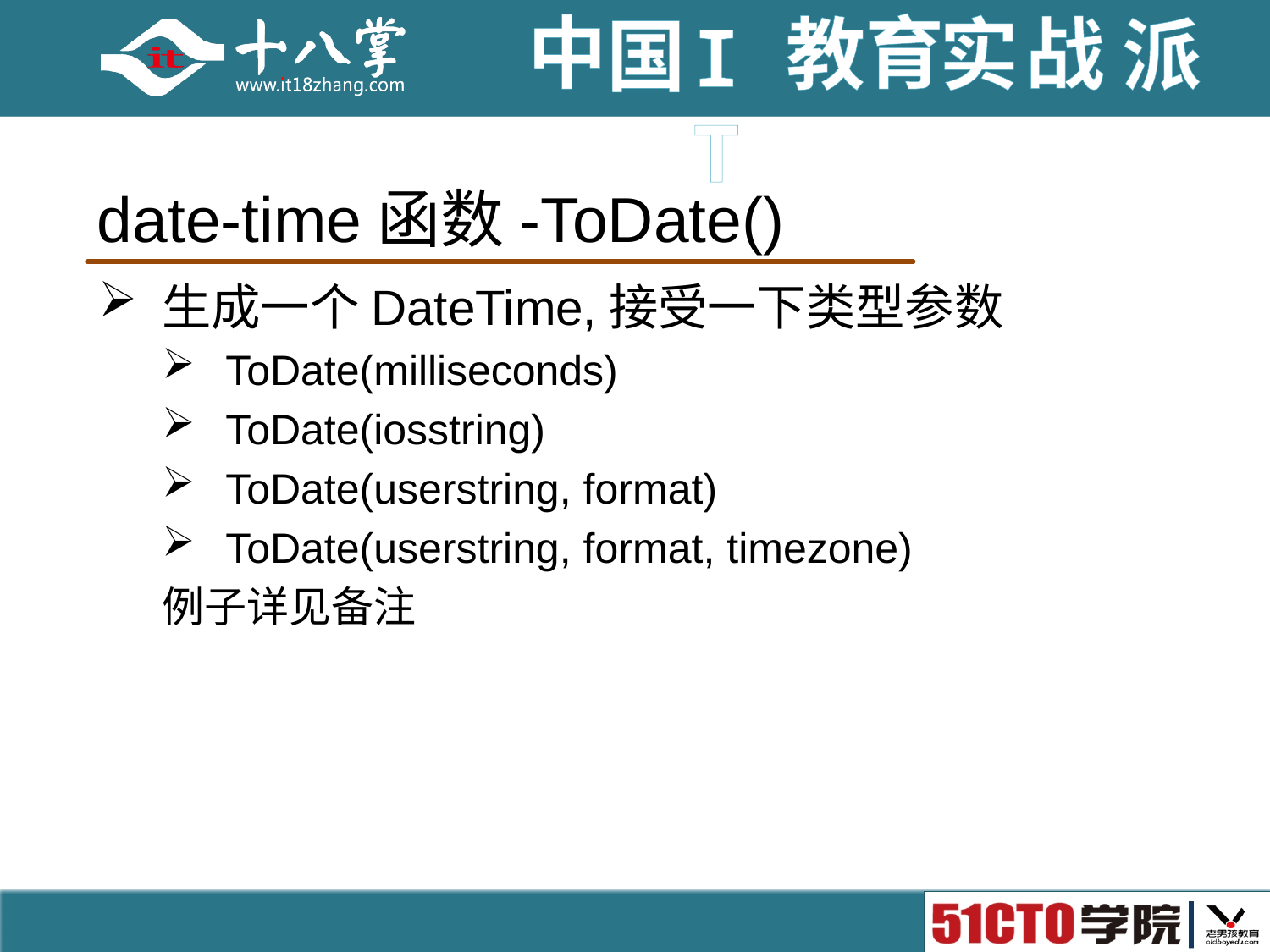

# date-time函数-ToDate()
生成一个DateTime,接受一下类型参数
ToDate(milliseconds)
ToDate(iosstring)
ToDate(userstring, format)
ToDate(userstring, format, timezone)
例子详见备注